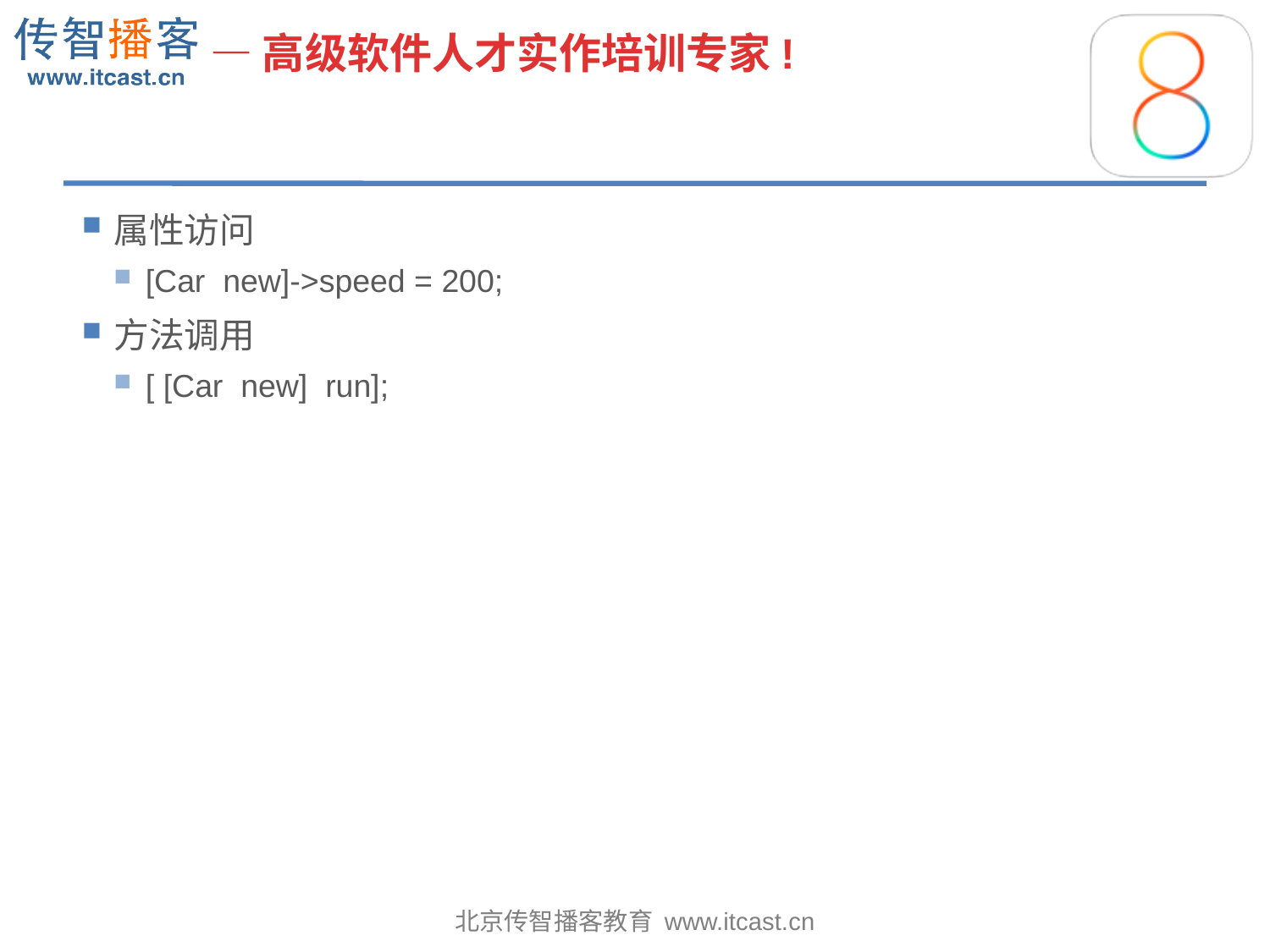

#
属性访问
[Car  new]->speed = 200;
方法调用
[ [Car  new]  run];